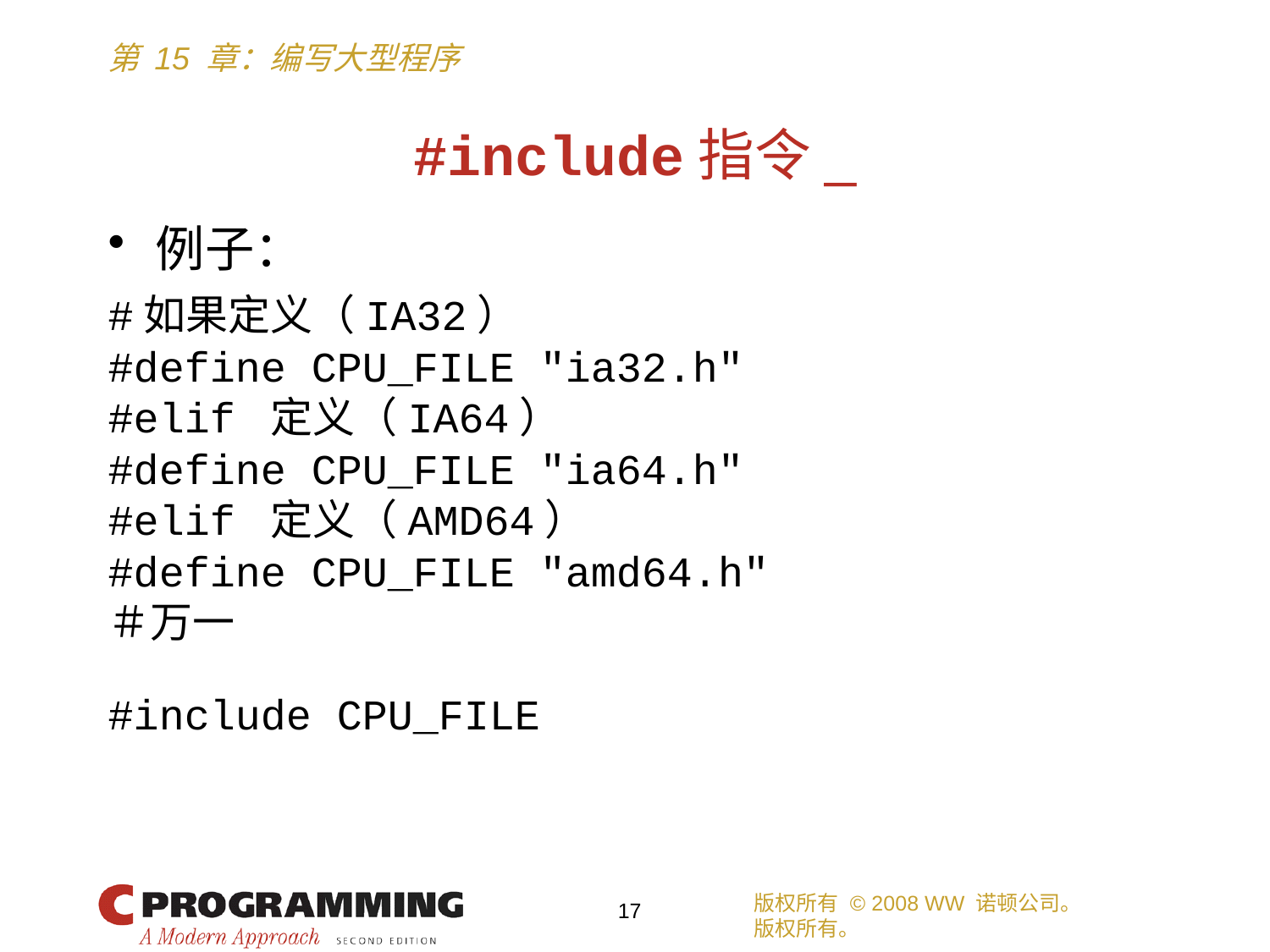

# #include指令_
例子：
#如果定义（IA32）
#define CPU_FILE "ia32.h"
#elif 定义（IA64）
#define CPU_FILE "ia64.h"
#elif 定义（AMD64）
#define CPU_FILE "amd64.h"
＃万一

#include CPU_FILE
版权所有 © 2008 WW 诺顿公司。
版权所有。
17